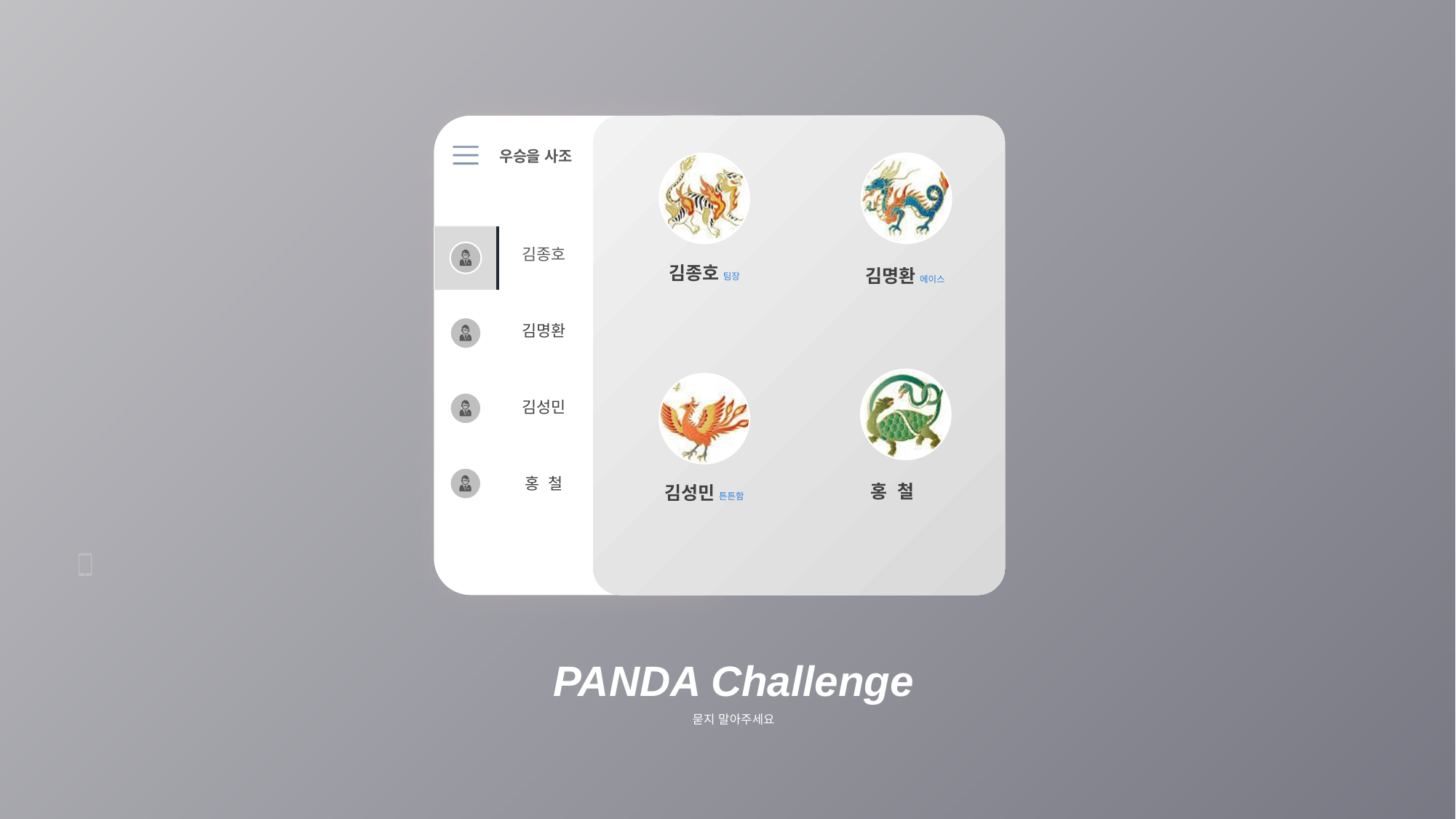

우승을 사조

김명환 에이스

김종호 팀장
| 김종호 |
| --- |
| 김명환 |
| 김성민 |
| 홍 철 |
|  |
| --- |

홍  철

김성민 튼튼함

PANDA Challenge
묻지 말아주세요